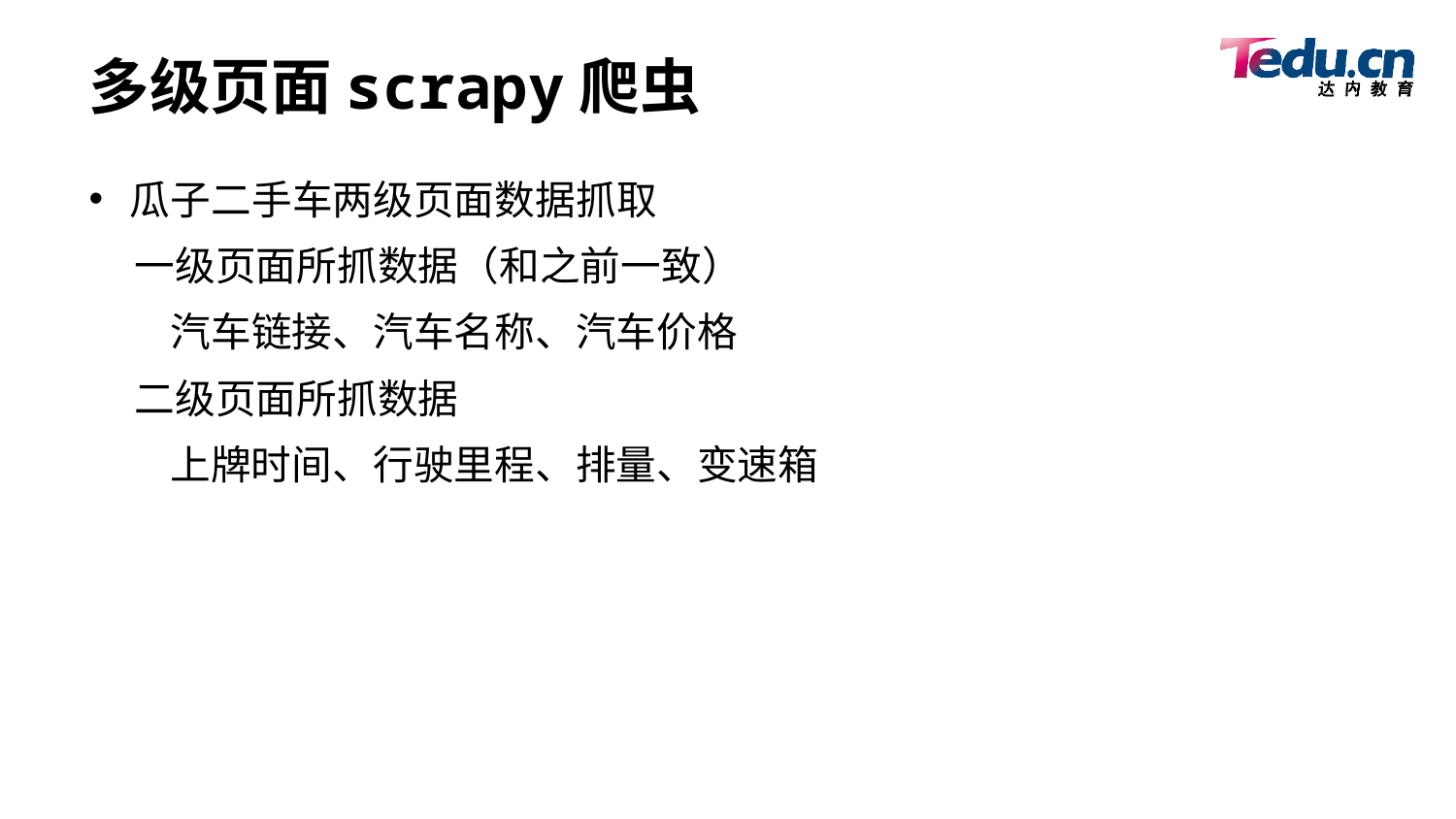

# 多级页面scrapy爬虫
瓜子二手车两级页面数据抓取
    一级页面所抓数据（和之前一致）
        汽车链接、汽车名称、汽车价格
    二级页面所抓数据
        上牌时间、行驶里程、排量、变速箱